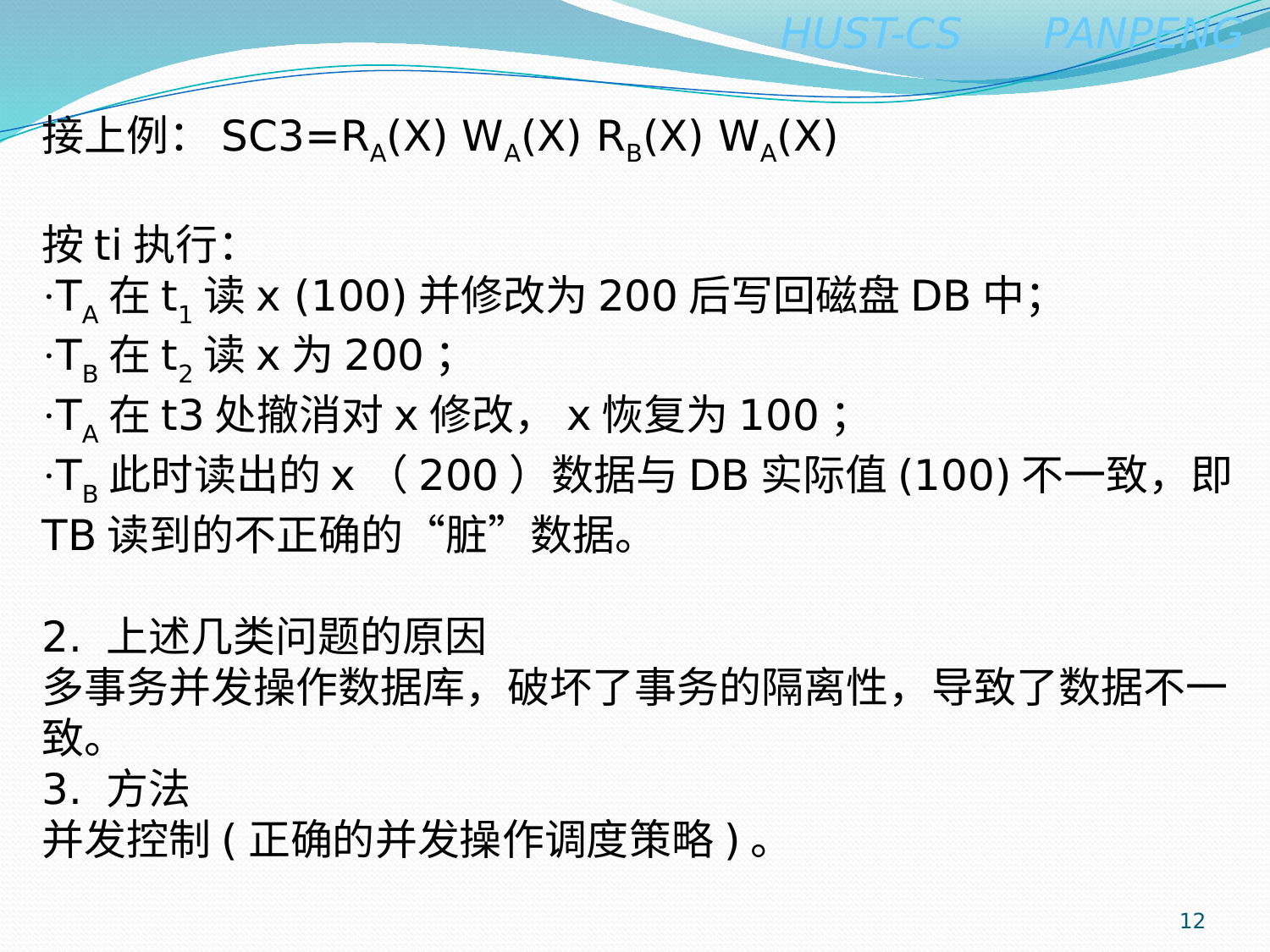

接上例：SC3=RA(X) WA(X) RB(X) WA(X)

按ti执行：
·TA在t1读x (100)并修改为200后写回磁盘DB中；
·TB在t2读x为200；
·TA在t3处撤消对x修改，x恢复为100；
·TB此时读出的x（200）数据与DB实际值(100)不一致，即TB读到的不正确的“脏”数据。

2. 上述几类问题的原因
多事务并发操作数据库，破坏了事务的隔离性，导致了数据不一致。
3. 方法
并发控制(正确的并发操作调度策略)。
12